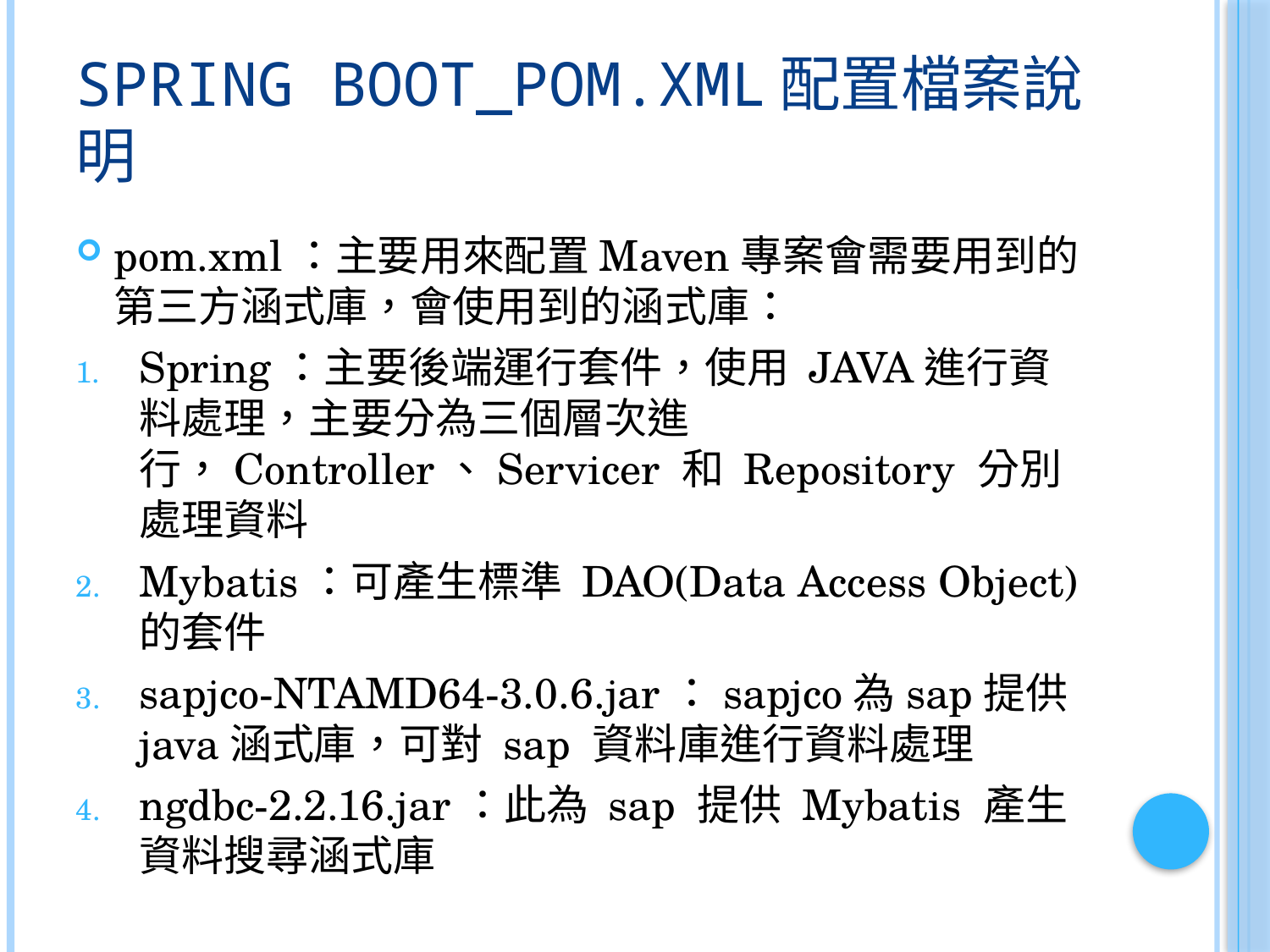

# Spring Boot_pom.xml配置檔案說明
pom.xml：主要用來配置Maven專案會需要用到的第三方涵式庫，會使用到的涵式庫：
Spring：主要後端運行套件，使用 JAVA進行資料處理，主要分為三個層次進行，Controller、Servicer 和 Repository 分別處理資料
Mybatis：可產生標準 DAO(Data Access Object) 的套件
sapjco-NTAMD64-3.0.6.jar：sapjco為sap提供java涵式庫，可對 sap 資料庫進行資料處理
ngdbc-2.2.16.jar：此為 sap 提供 Mybatis 產生資料搜尋涵式庫